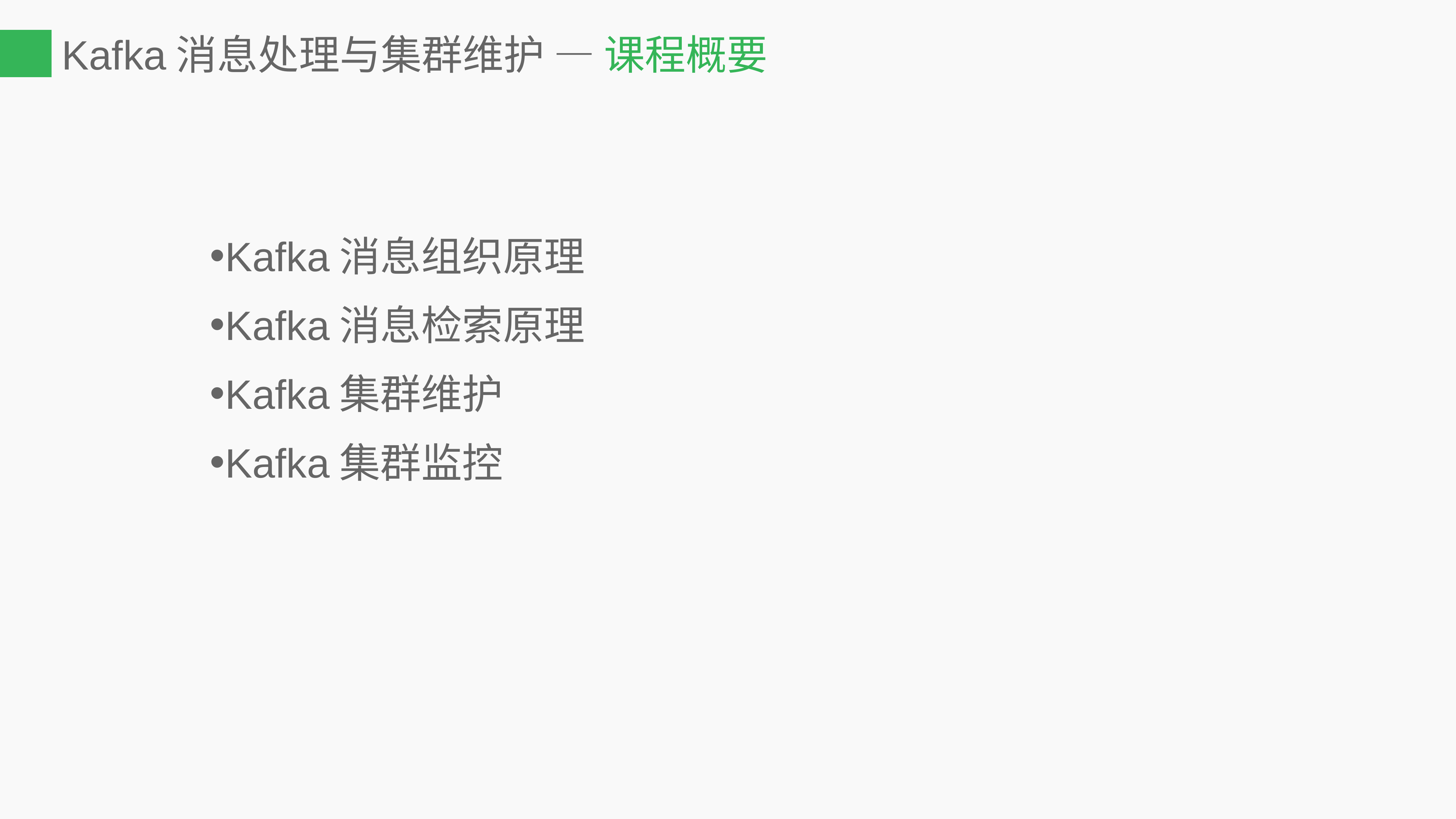

Kafka消息处理与集群维护 — 课程概要
Kafka消息组织原理
Kafka消息检索原理
Kafka集群维护
Kafka集群监控